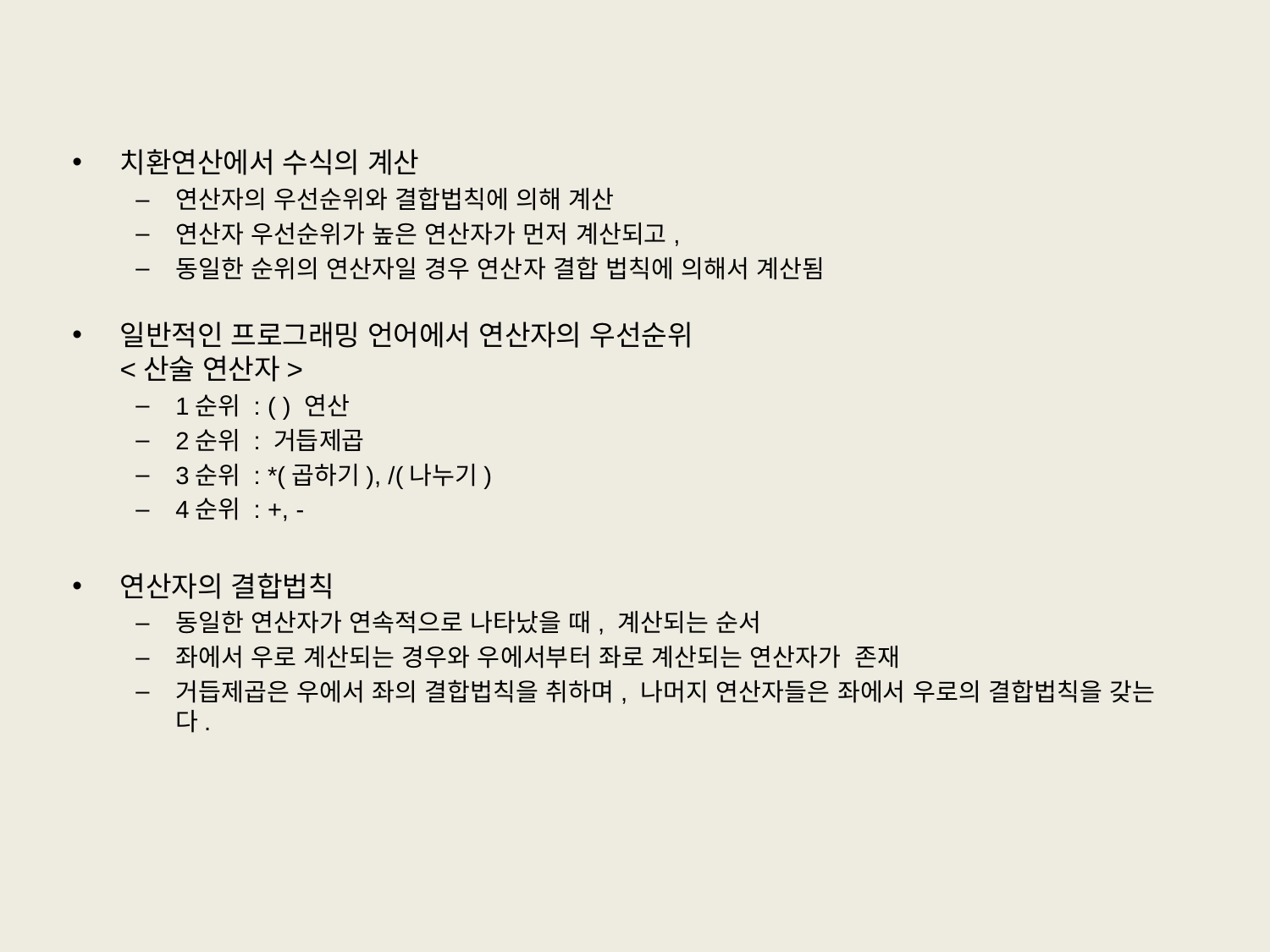

#
치환연산에서 수식의 계산
연산자의 우선순위와 결합법칙에 의해 계산
연산자 우선순위가 높은 연산자가 먼저 계산되고,
동일한 순위의 연산자일 경우 연산자 결합 법칙에 의해서 계산됨

일반적인 프로그래밍 언어에서 연산자의 우선순위
<산술 연산자>
1순위 : ( ) 연산
2순위 : 거듭제곱
3순위 : *(곱하기), /(나누기)
4순위 : +, -

연산자의 결합법칙
동일한 연산자가 연속적으로 나타났을 때, 계산되는 순서
좌에서 우로 계산되는 경우와 우에서부터 좌로 계산되는 연산자가  존재
거듭제곱은 우에서 좌의 결합법칙을 취하며, 나머지 연산자들은 좌에서 우로의 결합법칙을 갖는다.